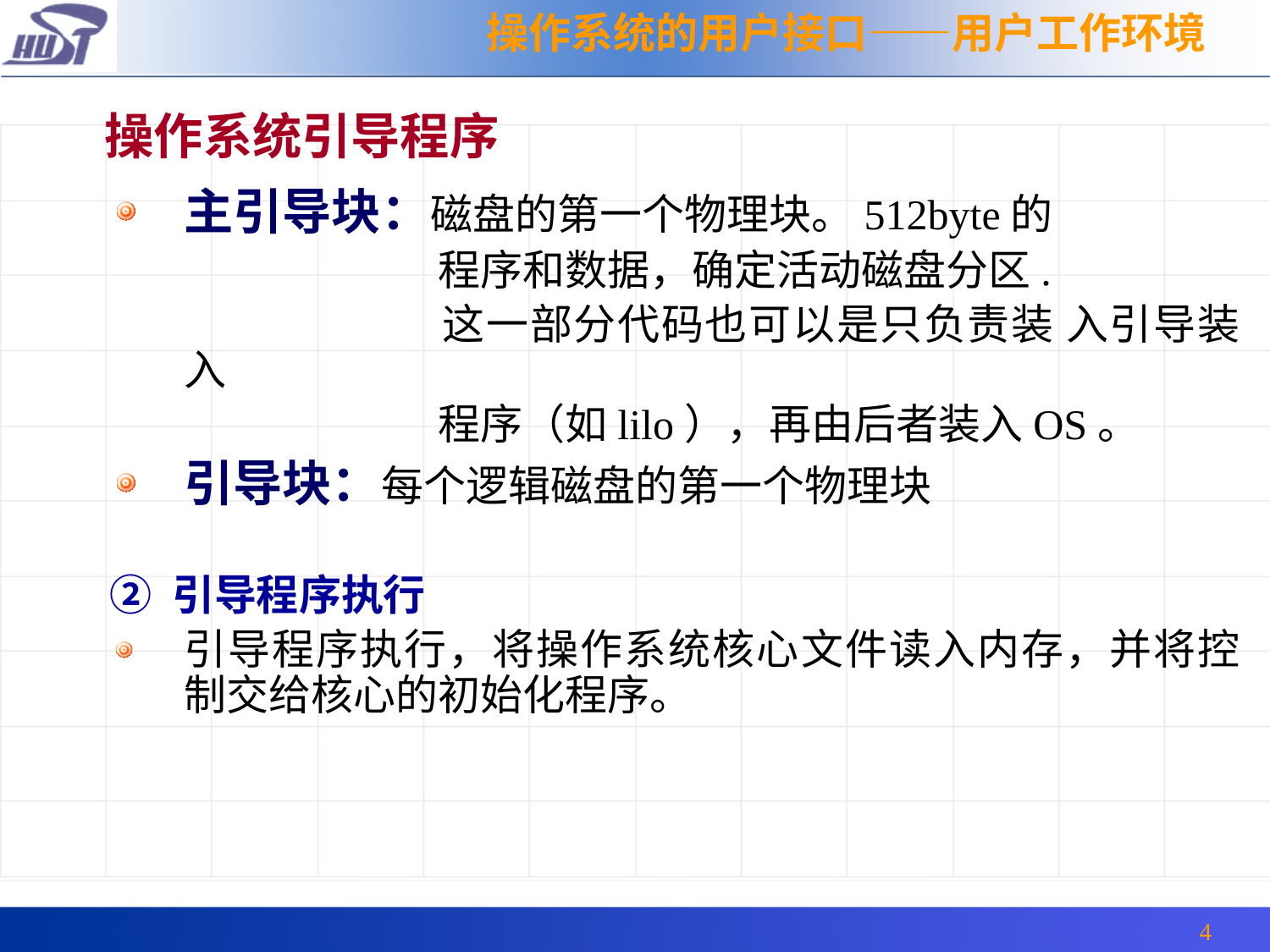

操作系统的用户接口——用户工作环境
操作系统引导程序
主引导块：磁盘的第一个物理块。512byte的
			程序和数据，确定活动磁盘分区.
			这一部分代码也可以是只负责装 入引导装入
			程序（如lilo），再由后者装入OS。
引导块：每个逻辑磁盘的第一个物理块

② 引导程序执行
引导程序执行，将操作系统核心文件读入内存，并将控制交给核心的初始化程序。

4